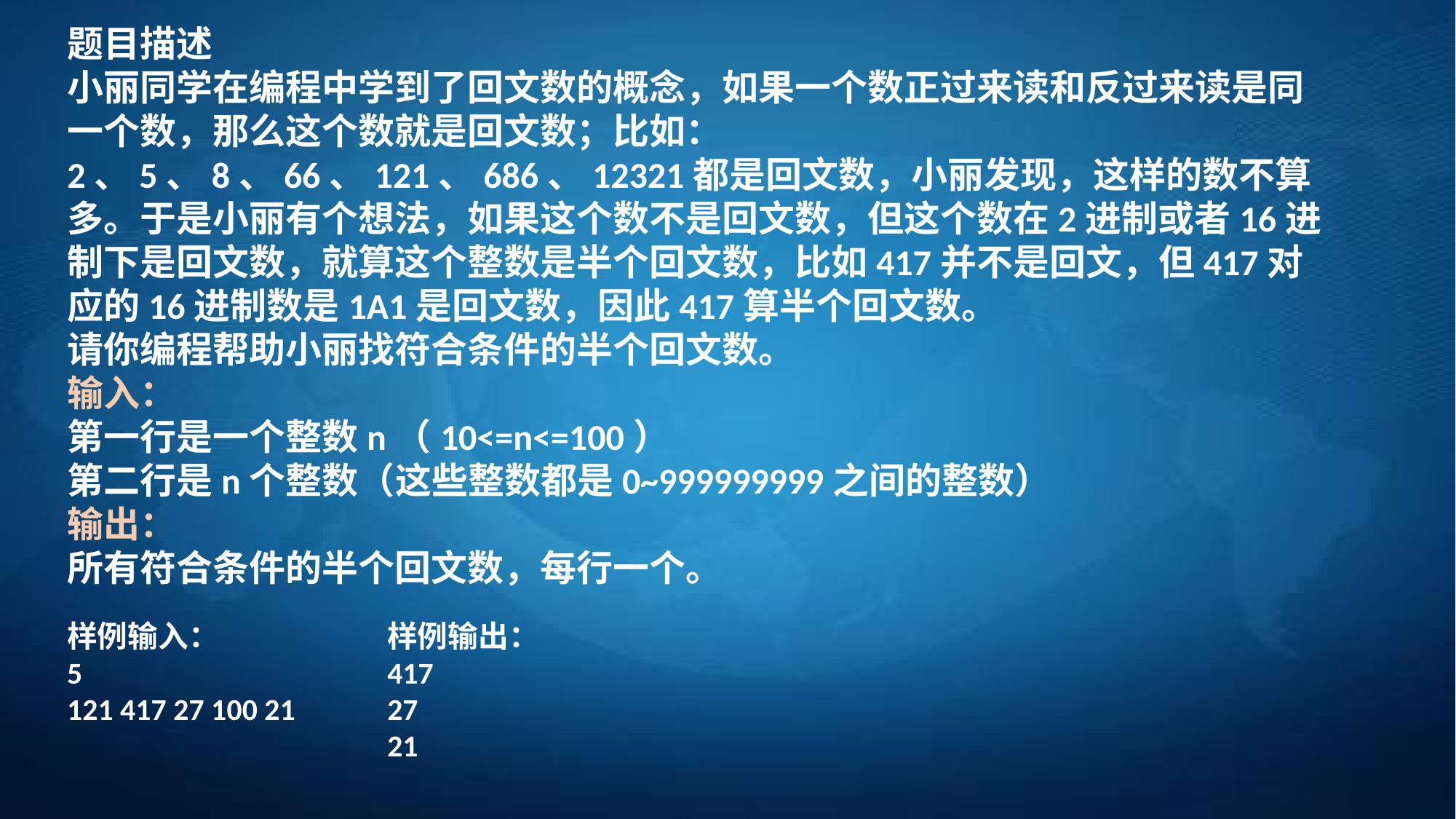

题目描述
小丽同学在编程中学到了回文数的概念，如果一个数正过来读和反过来读是同一个数，那么这个数就是回文数；比如：2、5、8、66、121、686、12321都是回文数，小丽发现，这样的数不算多。于是小丽有个想法，如果这个数不是回文数，但这个数在2进制或者16进制下是回文数，就算这个整数是半个回文数，比如417并不是回文，但417对应的16进制数是1A1是回文数，因此417算半个回文数。
请你编程帮助小丽找符合条件的半个回文数。
输入：
第一行是一个整数n（10<=n<=100）
第二行是n个整数（这些整数都是0~999999999之间的整数）
输出：
所有符合条件的半个回文数，每行一个。
样例输入：
5
121 417 27 100 21
样例输出：
417
27
21